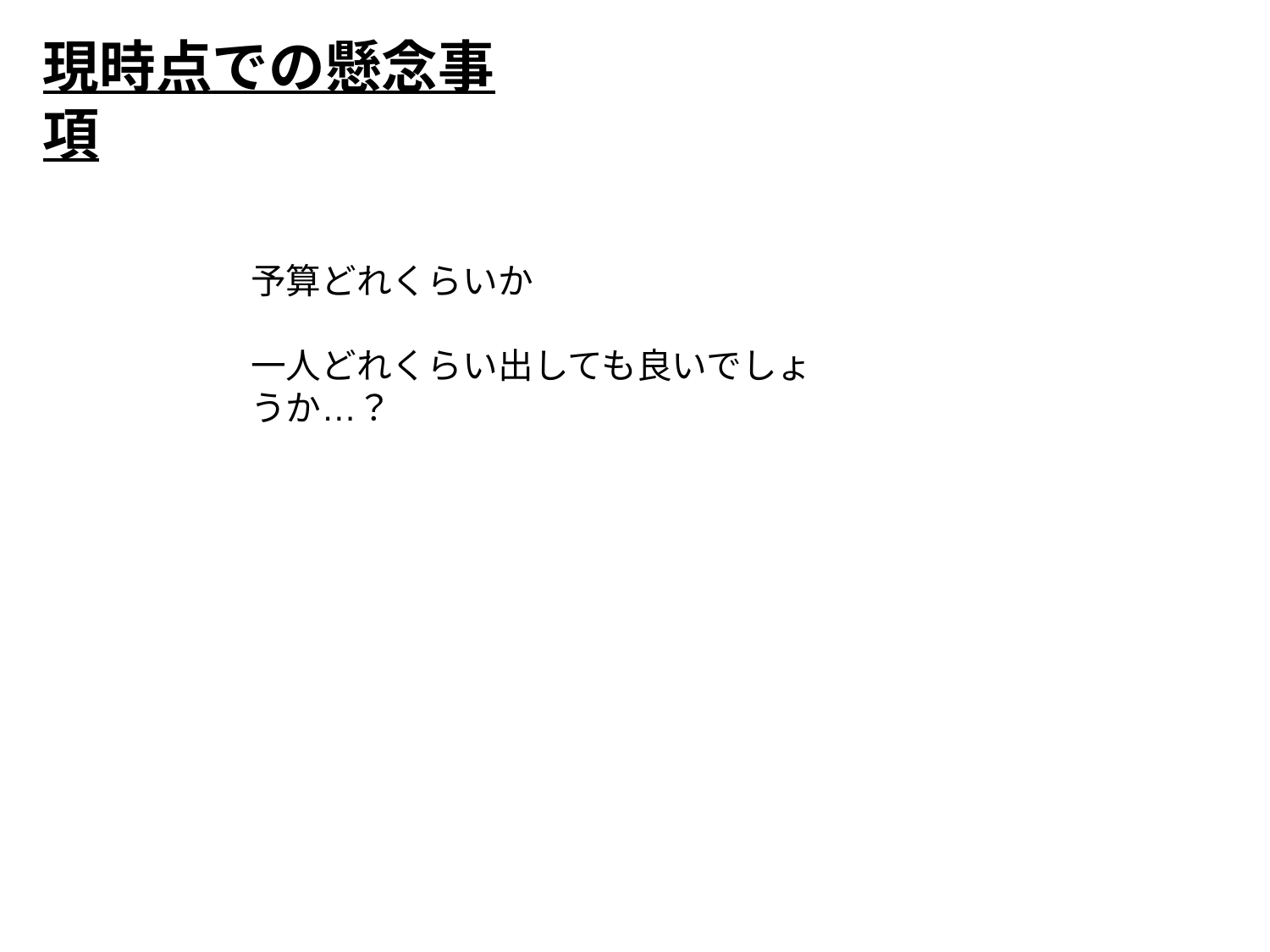

現時点での懸念事項
予算どれくらいか

一人どれくらい出しても良いでしょうか…？